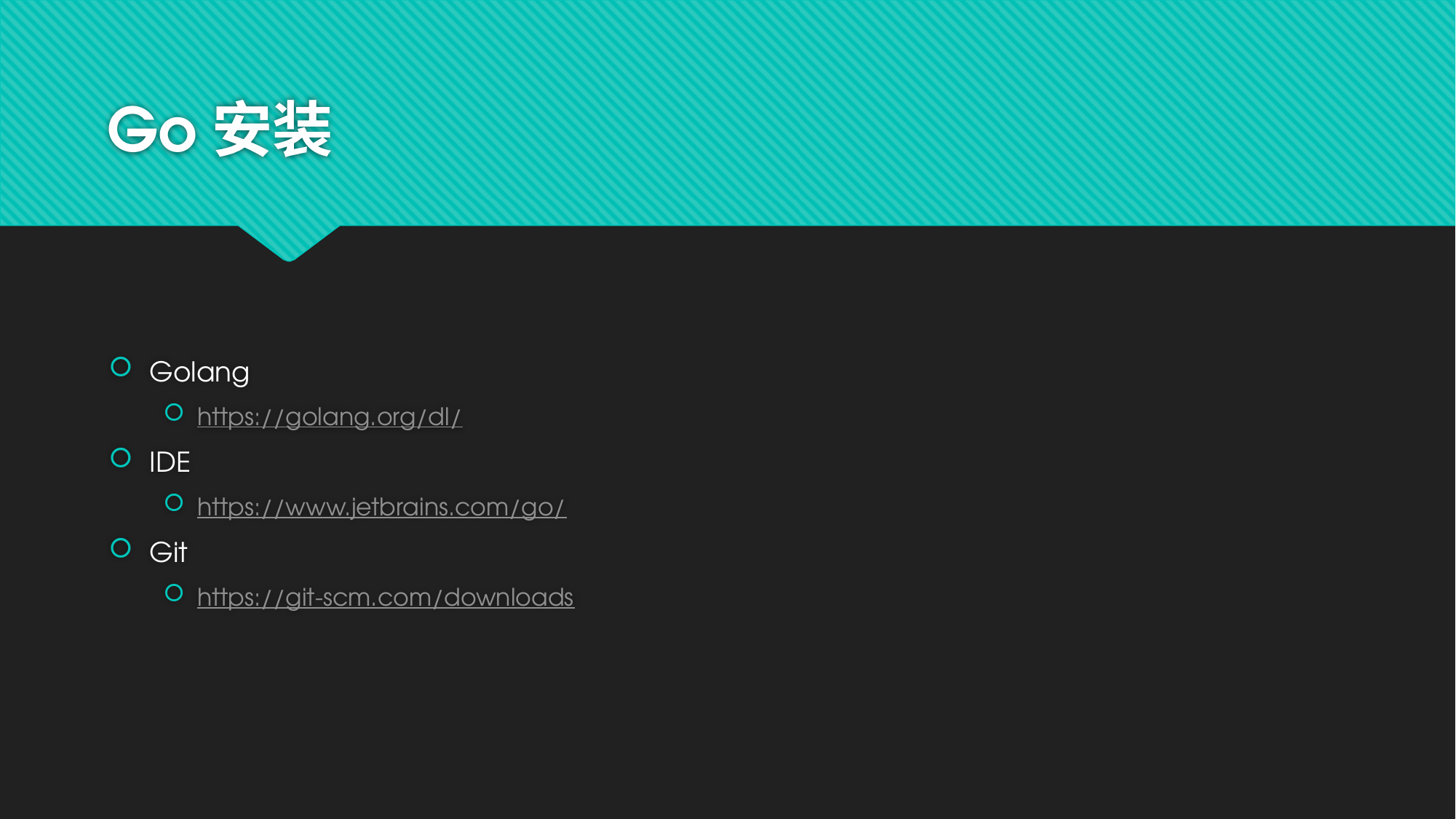

# Go安装
Golang
https://golang.org/dl/
IDE
https://www.jetbrains.com/go/
Git
https://git-scm.com/downloads